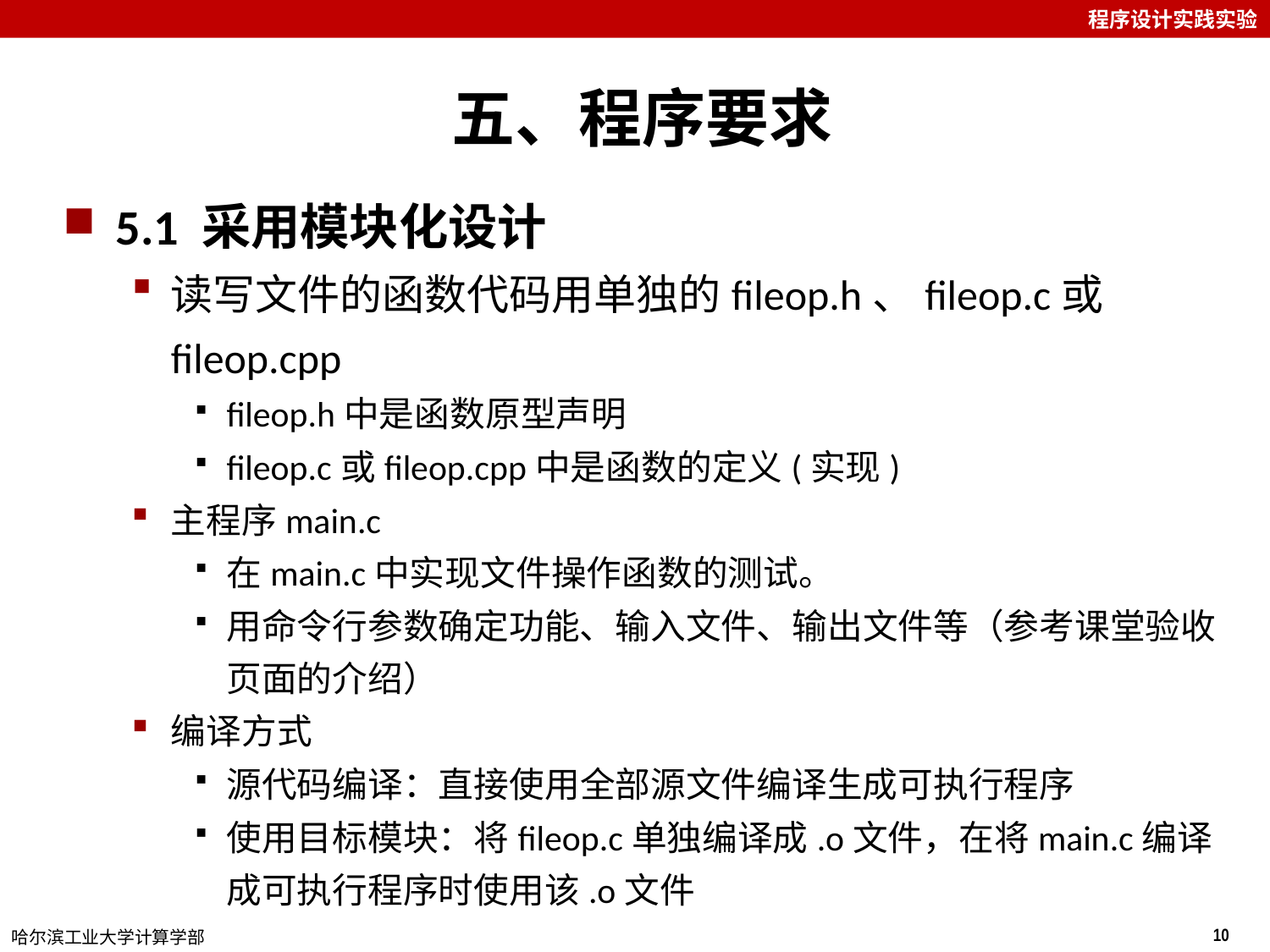

# 五、程序要求
5.1 采用模块化设计
读写文件的函数代码用单独的fileop.h、fileop.c或fileop.cpp
fileop.h中是函数原型声明
fileop.c或fileop.cpp中是函数的定义(实现)
主程序main.c
在main.c中实现文件操作函数的测试。
用命令行参数确定功能、输入文件、输出文件等（参考课堂验收页面的介绍）
编译方式
源代码编译：直接使用全部源文件编译生成可执行程序
使用目标模块：将fileop.c单独编译成.o文件，在将main.c编译成可执行程序时使用该.o文件